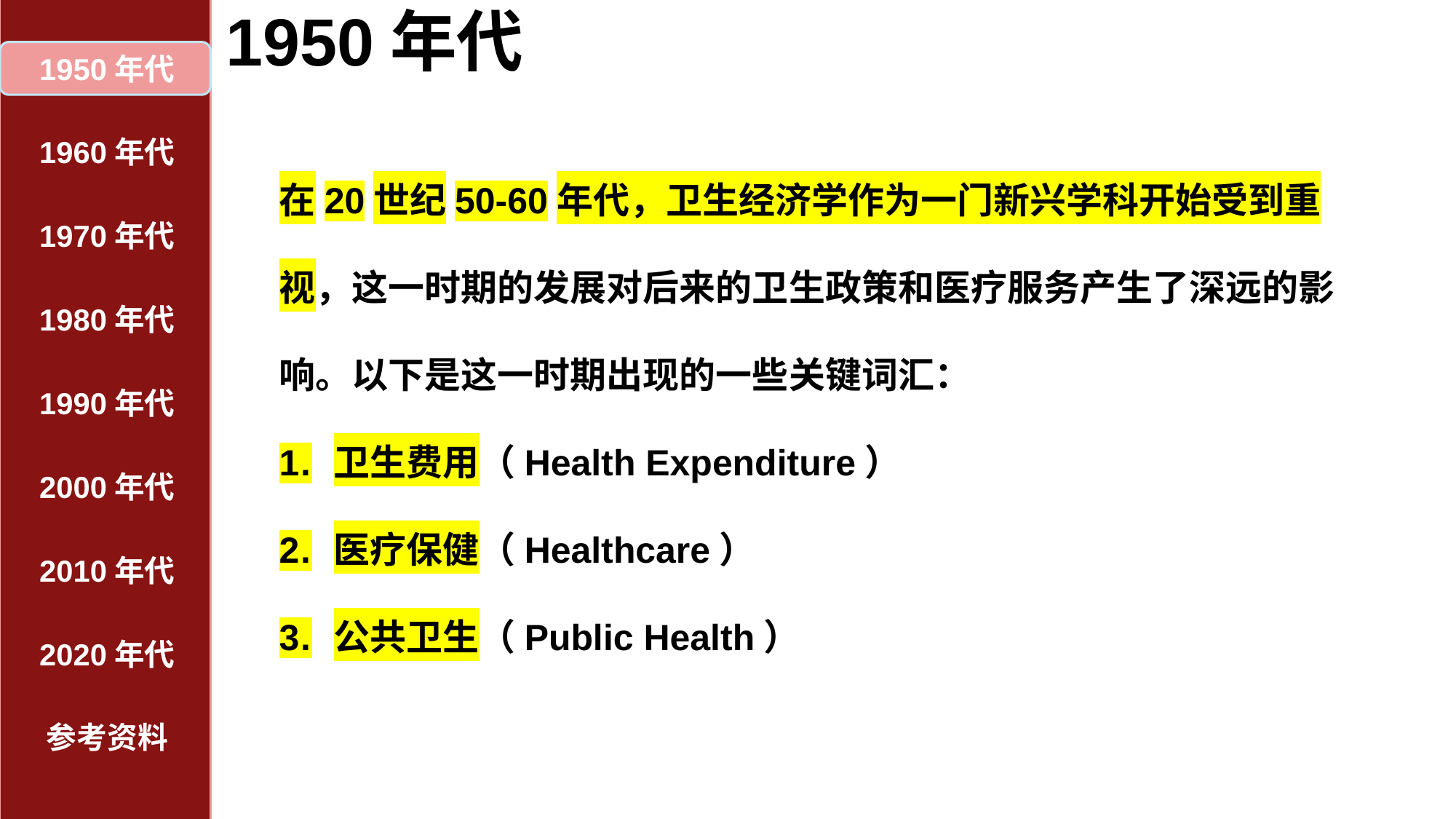

# 1950年代

1950年代
1960年代
在20世纪50-60年代，卫生经济学作为一门新兴学科开始受到重视，这一时期的发展对后来的卫生政策和医疗服务产生了深远的影响。以下是这一时期出现的一些关键词汇：
卫生费用（Health Expenditure）
医疗保健（Healthcare）
公共卫生（Public Health）
1970年代
1980年代

1990年代

2000年代
2010年代
2020年代
参考资料